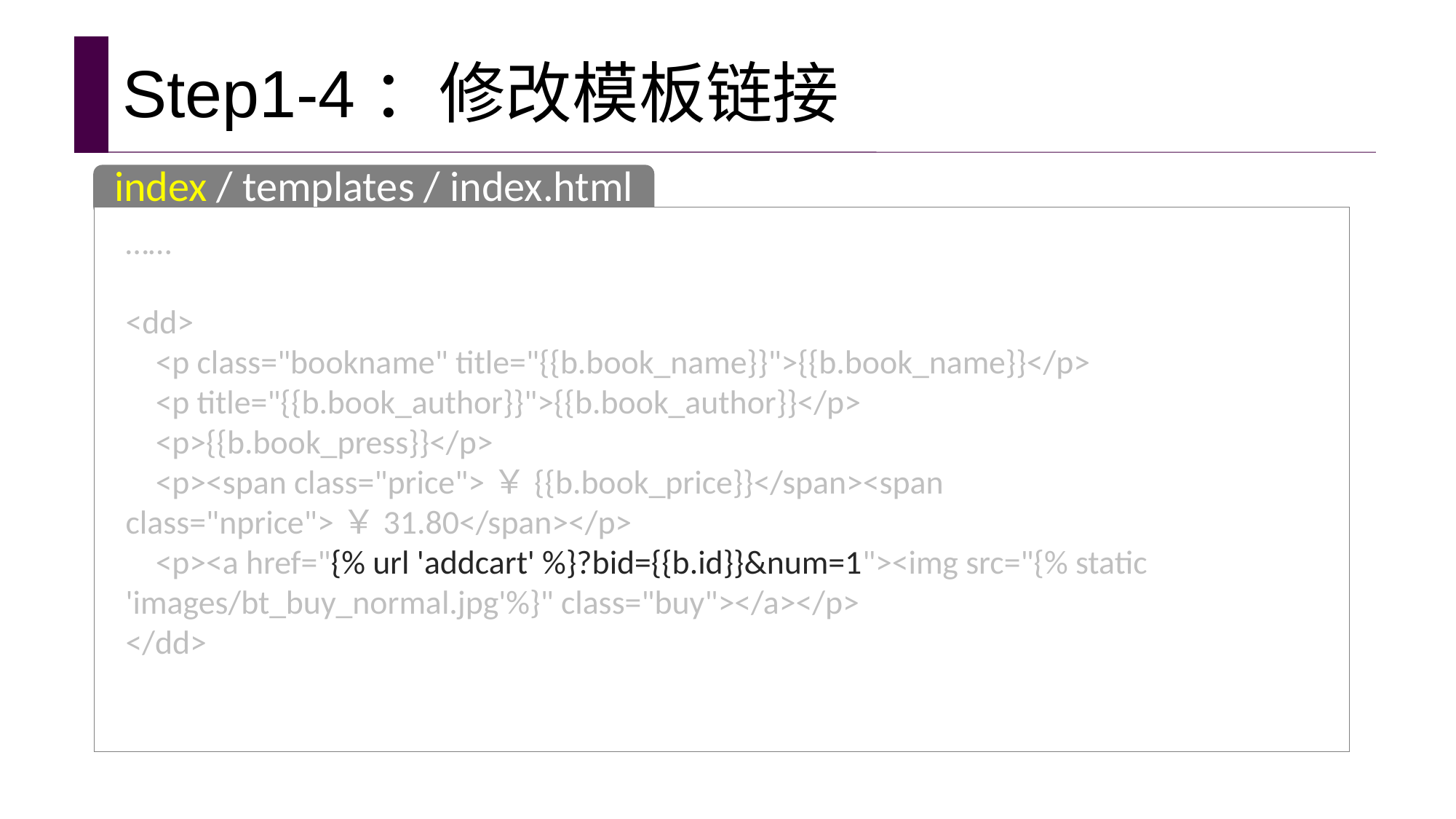

# Step1-4：修改模板链接
index / templates / index.html

……

<dd>
    <p class="bookname" title="{{b.book_name}}">{{b.book_name}}</p>
    <p title="{{b.book_author}}">{{b.book_author}}</p>
    <p>{{b.book_press}}</p>
    <p><span class="price">￥{{b.book_price}}</span><span class="nprice">￥31.80</span></p>
    <p><a href="{% url 'addcart' %}?bid={{b.id}}&num=1"><img src="{% static 'images/bt_buy_normal.jpg'%}" class="buy"></a></p>
</dd>